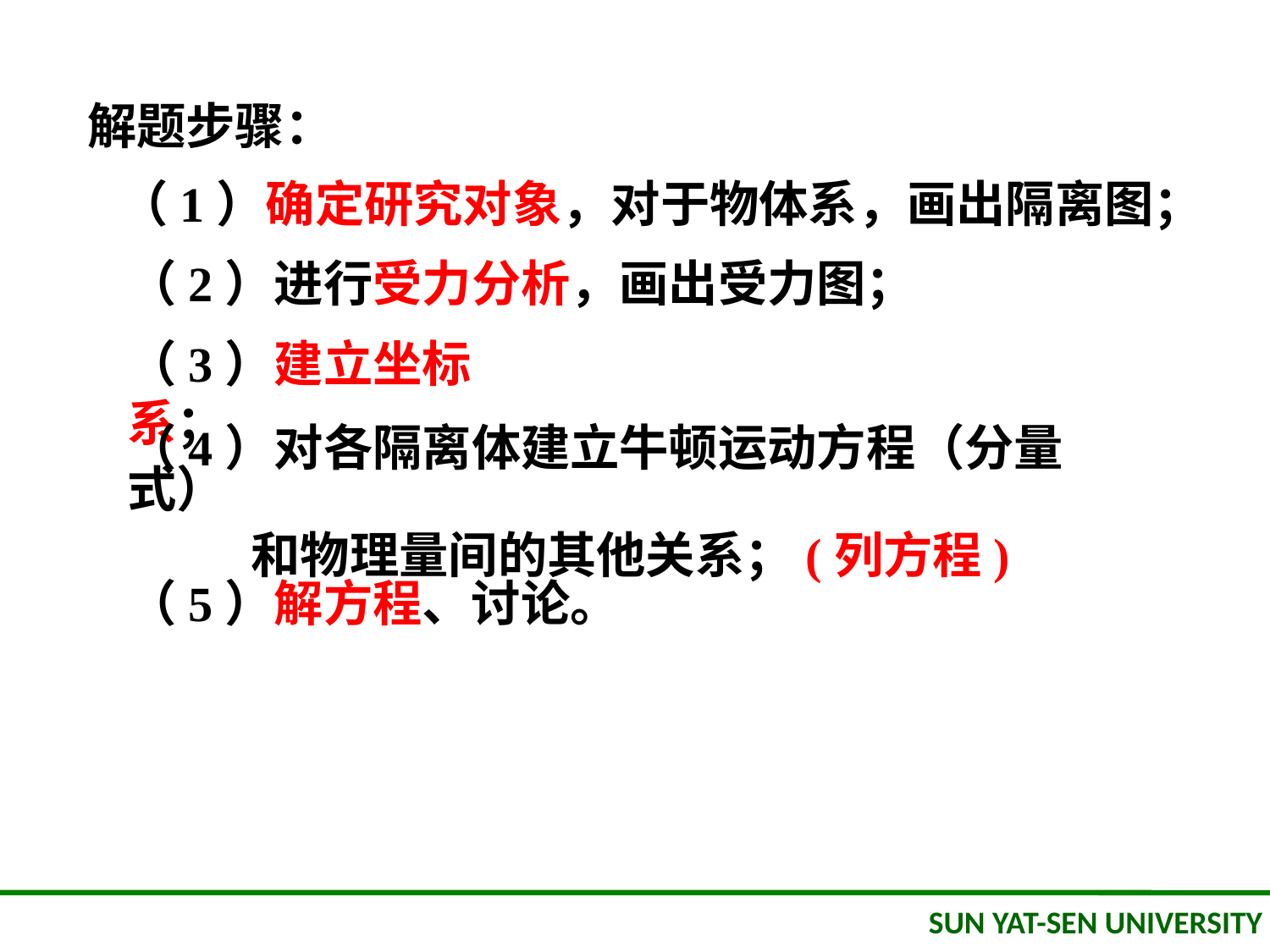

解题步骤：
（1）确定研究对象，对于物体系，画出隔离图；
（2）进行受力分析，画出受力图；
（3）建立坐标系；
（4）对各隔离体建立牛顿运动方程（分量式）
          和物理量间的其他关系；(列方程)
（5）解方程、讨论。